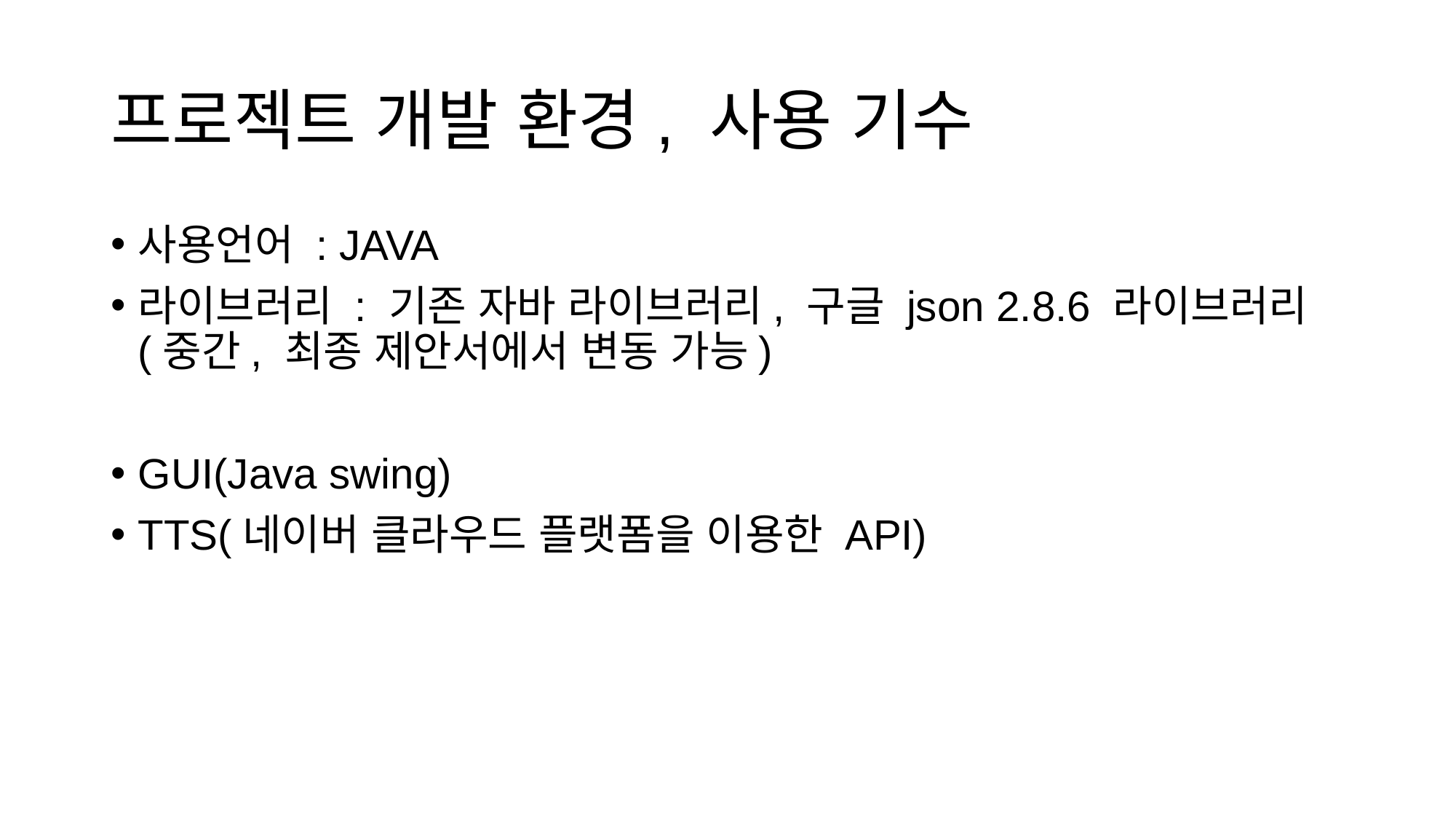

# 프로젝트 개발 환경, 사용 기수
사용언어 : JAVA
라이브러리 : 기존 자바 라이브러리, 구글 json 2.8.6 라이브러리(중간, 최종 제안서에서 변동 가능)

GUI(Java swing)
TTS(네이버 클라우드 플랫폼을 이용한 API)